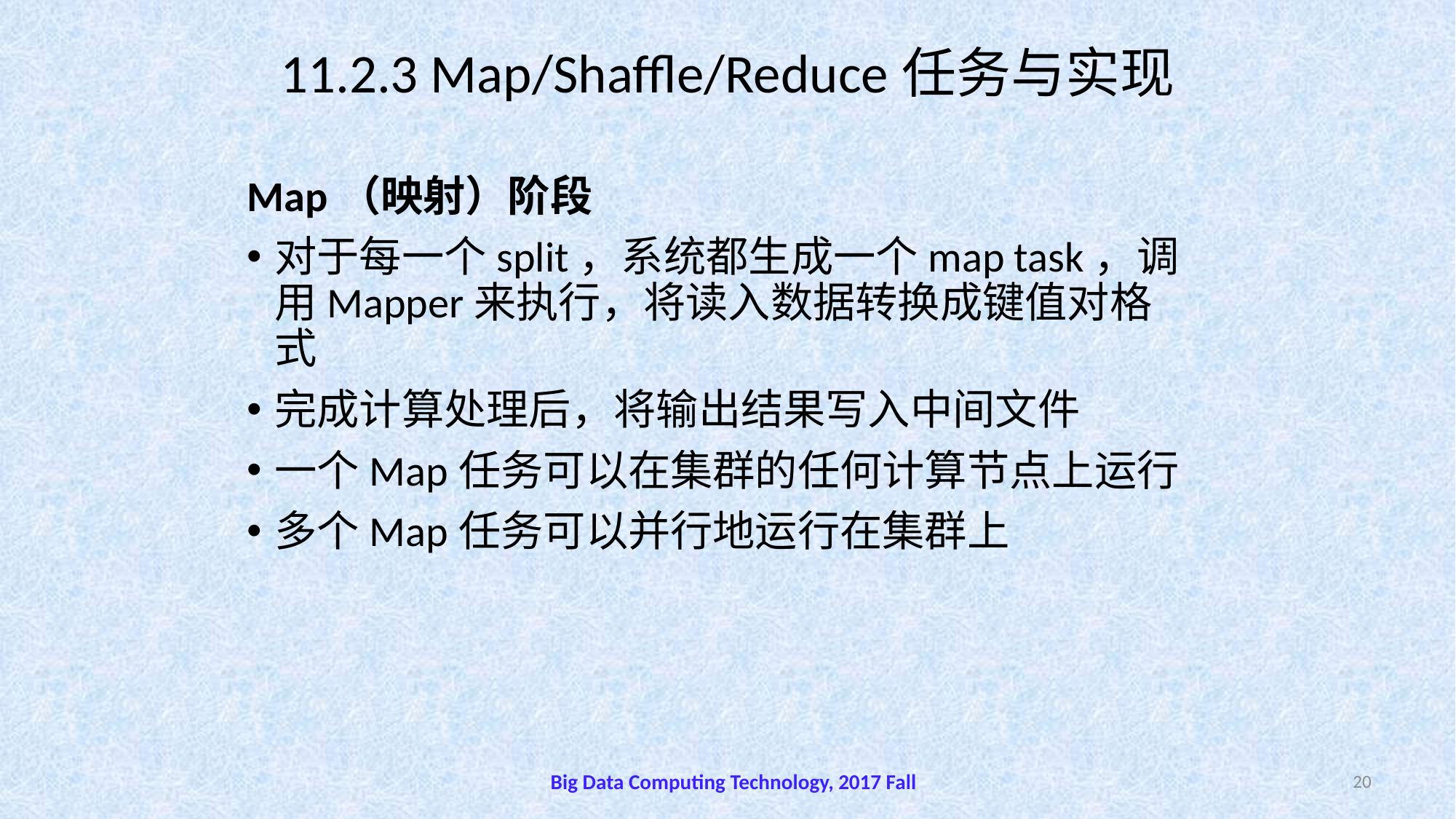

# 11.2.3 Map/Shaffle/Reduce任务与实现
Map（映射）阶段
对于每一个split，系统都生成一个map task，调用Mapper来执行，将读入数据转换成键值对格式
完成计算处理后，将输出结果写入中间文件
一个Map任务可以在集群的任何计算节点上运行
多个Map任务可以并行地运行在集群上
Big Data Computing Technology, 2017 Fall
20